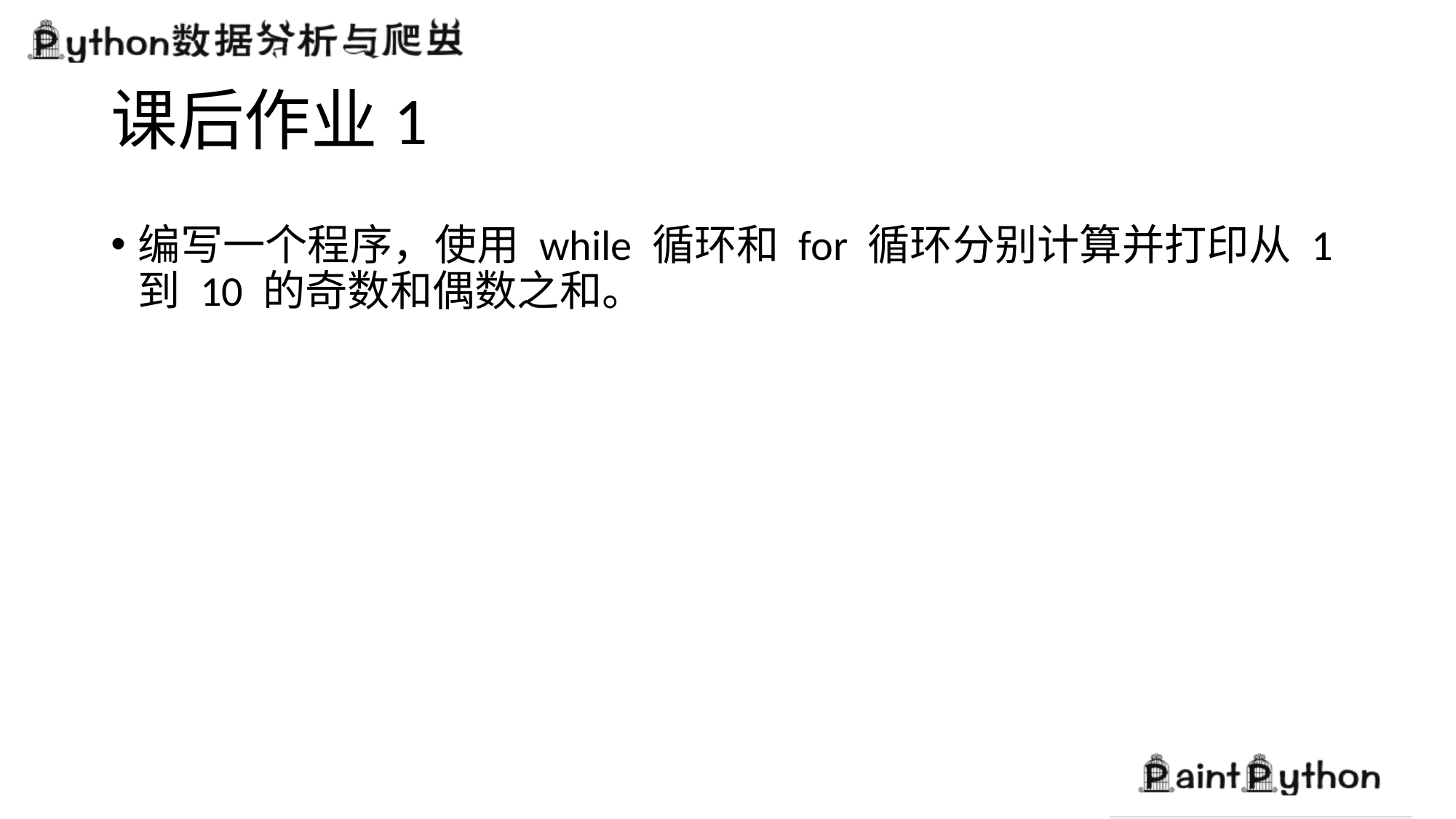

# 课后作业1
编写一个程序，使用 while 循环和 for 循环分别计算并打印从 1 到 10 的奇数和偶数之和。